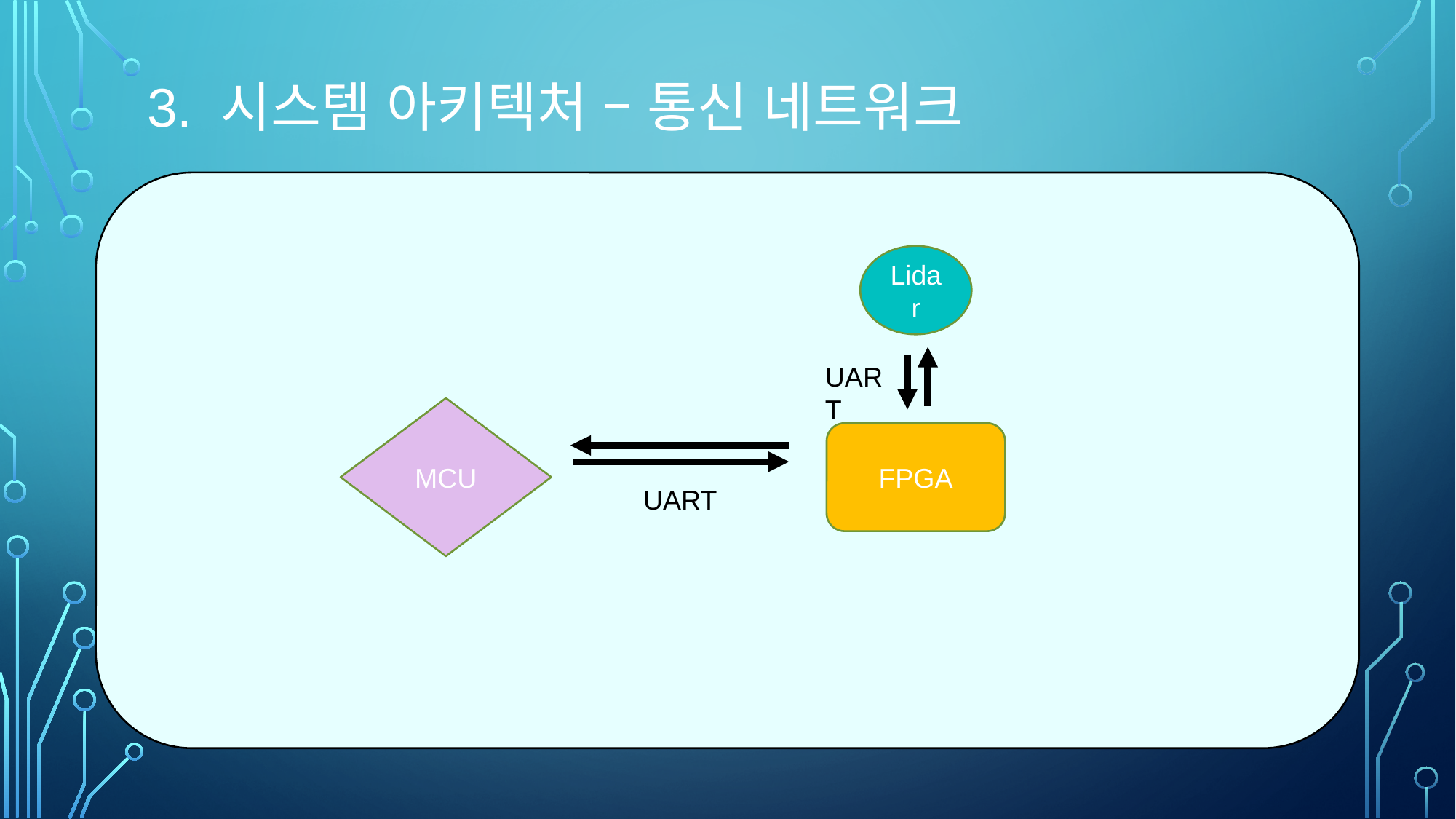

# 3. 시스템 아키텍처 – 통신 네트워크

Lidar
UART
MCU
FPGA
UART